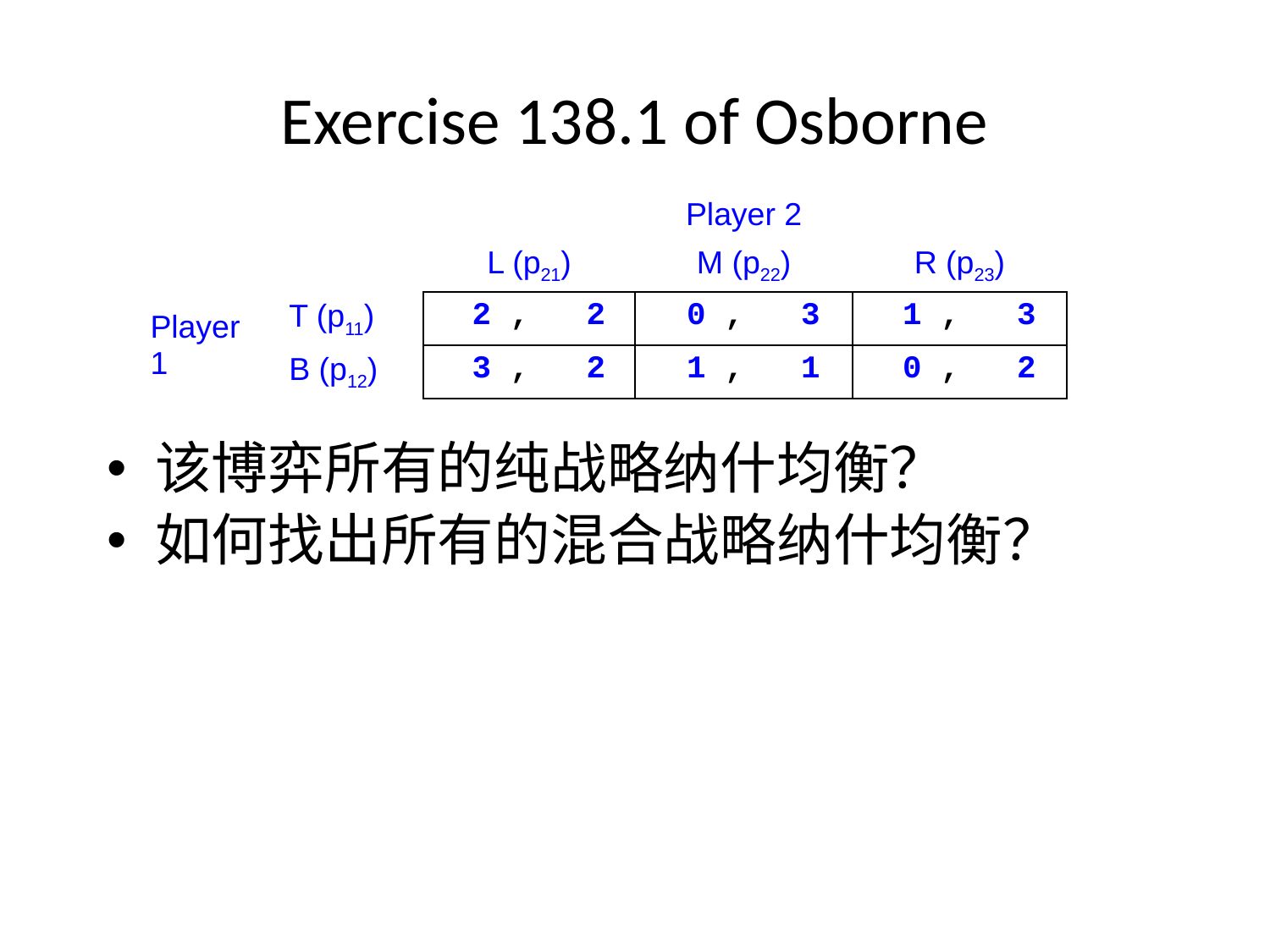

# Exercise 138.1 of Osborne
|  |  |  | Player 2 |  |
| --- | --- | --- | --- | --- |
|  |  | L (p21) | M (p22) | R (p23) |
| Player 1 | T (p11) | 2 , 2 | 0 , 3 | 1 , 3 |
|  | B (p12) | 3 , 2 | 1 , 1 | 0 , 2 |
该博弈所有的纯战略纳什均衡？
如何找出所有的混合战略纳什均衡？